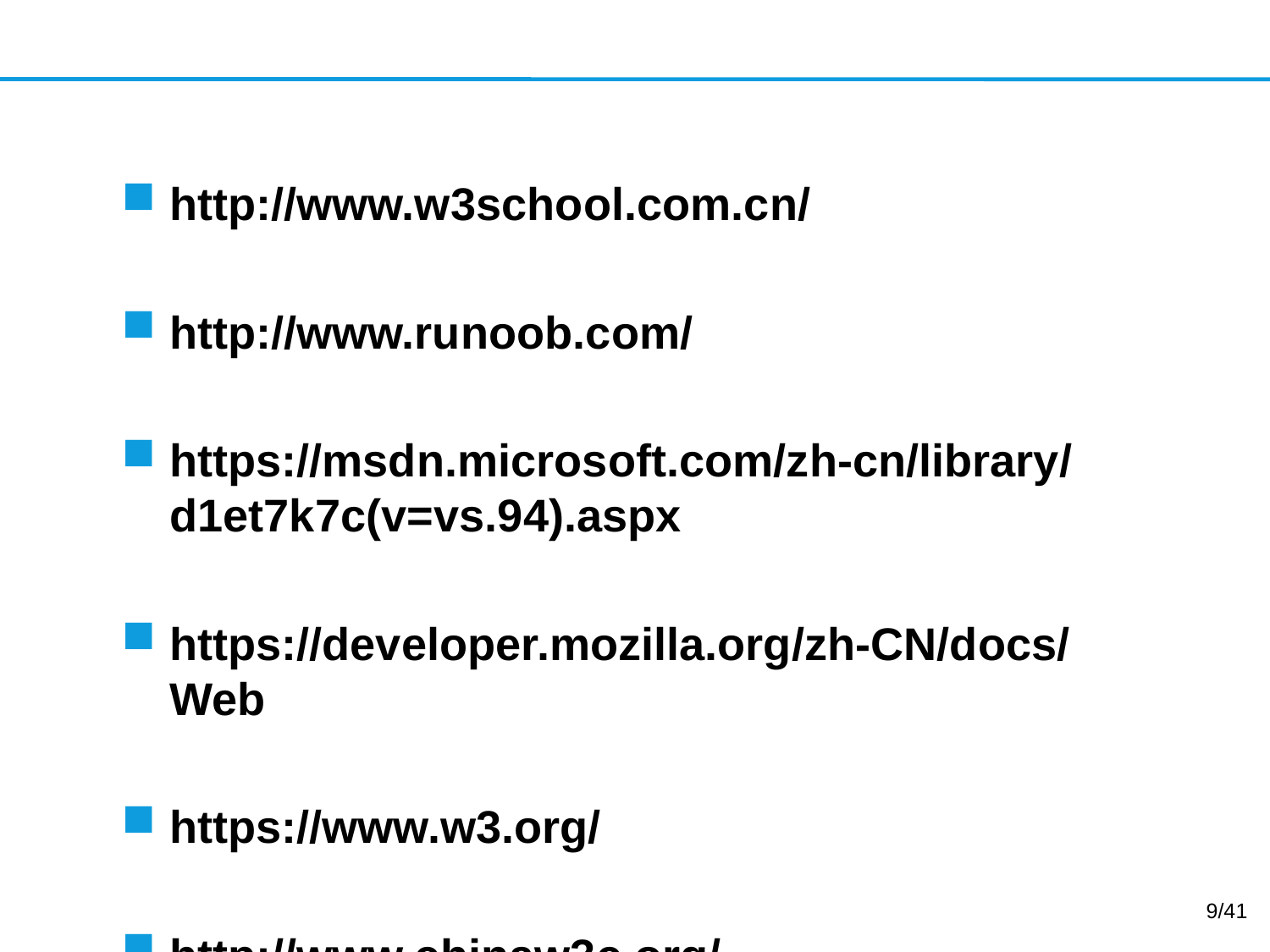

#
http://www.w3school.com.cn/

http://www.runoob.com/

https://msdn.microsoft.com/zh-cn/library/d1et7k7c(v=vs.94).aspx

https://developer.mozilla.org/zh-CN/docs/Web

https://www.w3.org/

http://www.chinaw3c.org/

Javascript 权威指南（第六版） 淘宝前端翻译

HTML+CSS+JS

jquery+Ajax+Bootstrap(PHP)

AngularJS+Vue+React(APP Android)

微信小程序+APP

9/41